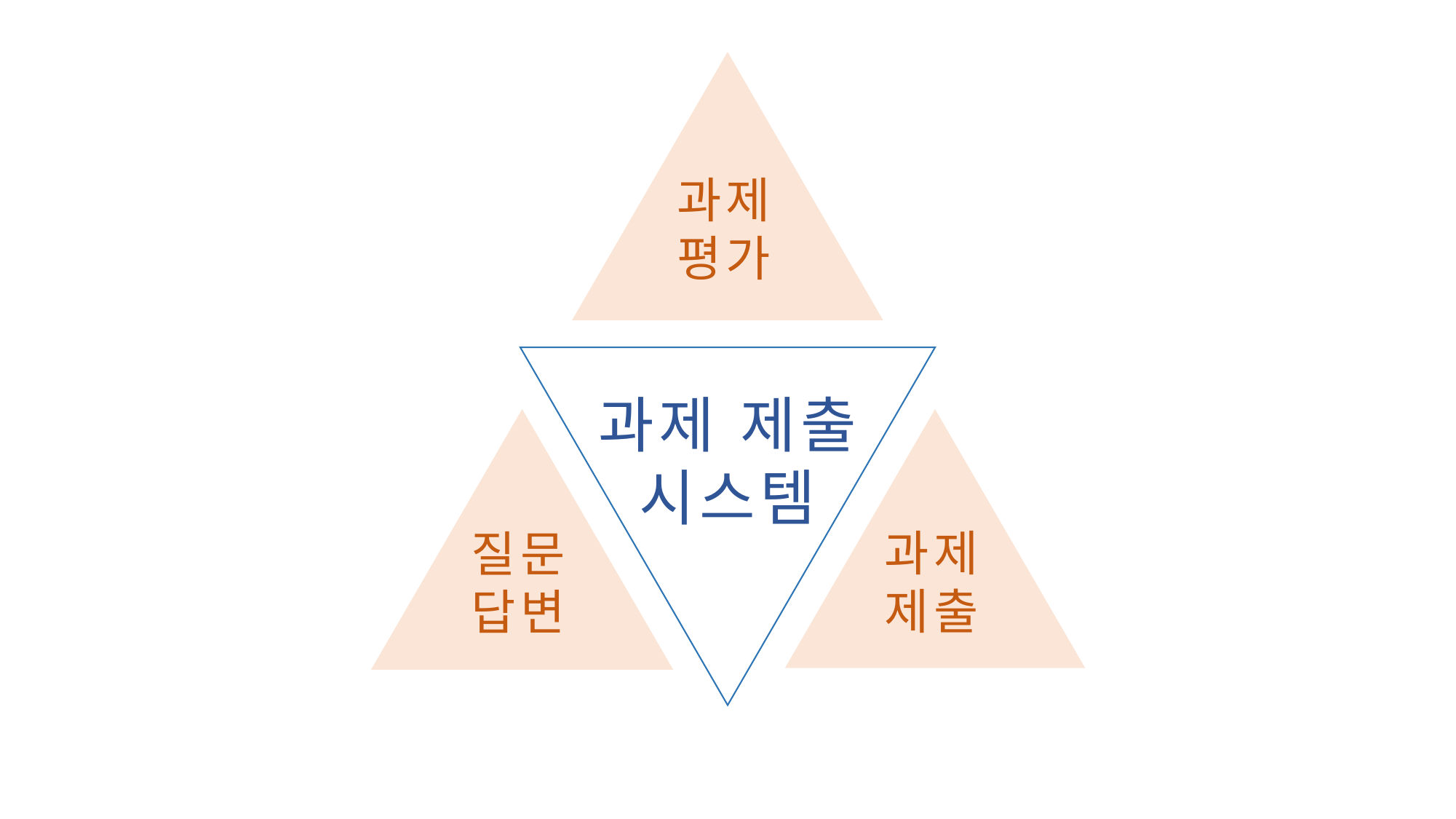

과제
평가

과제 제출
시스템

질문
답변

과제
제출